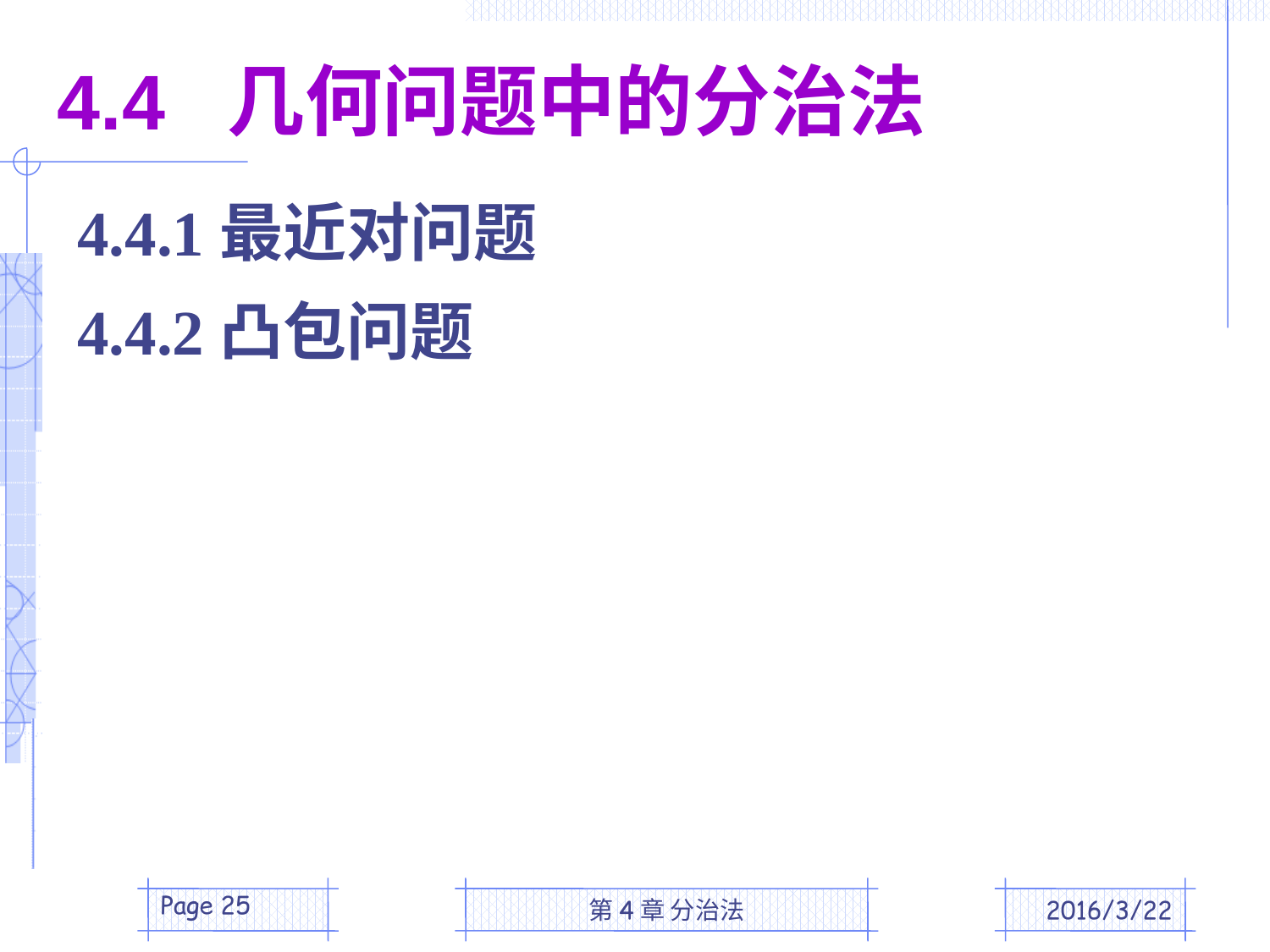

4.4  几何问题中的分治法
4.4.1最近对问题
4.4.2凸包问题
Page 25
第4章 分治法
2016/3/22